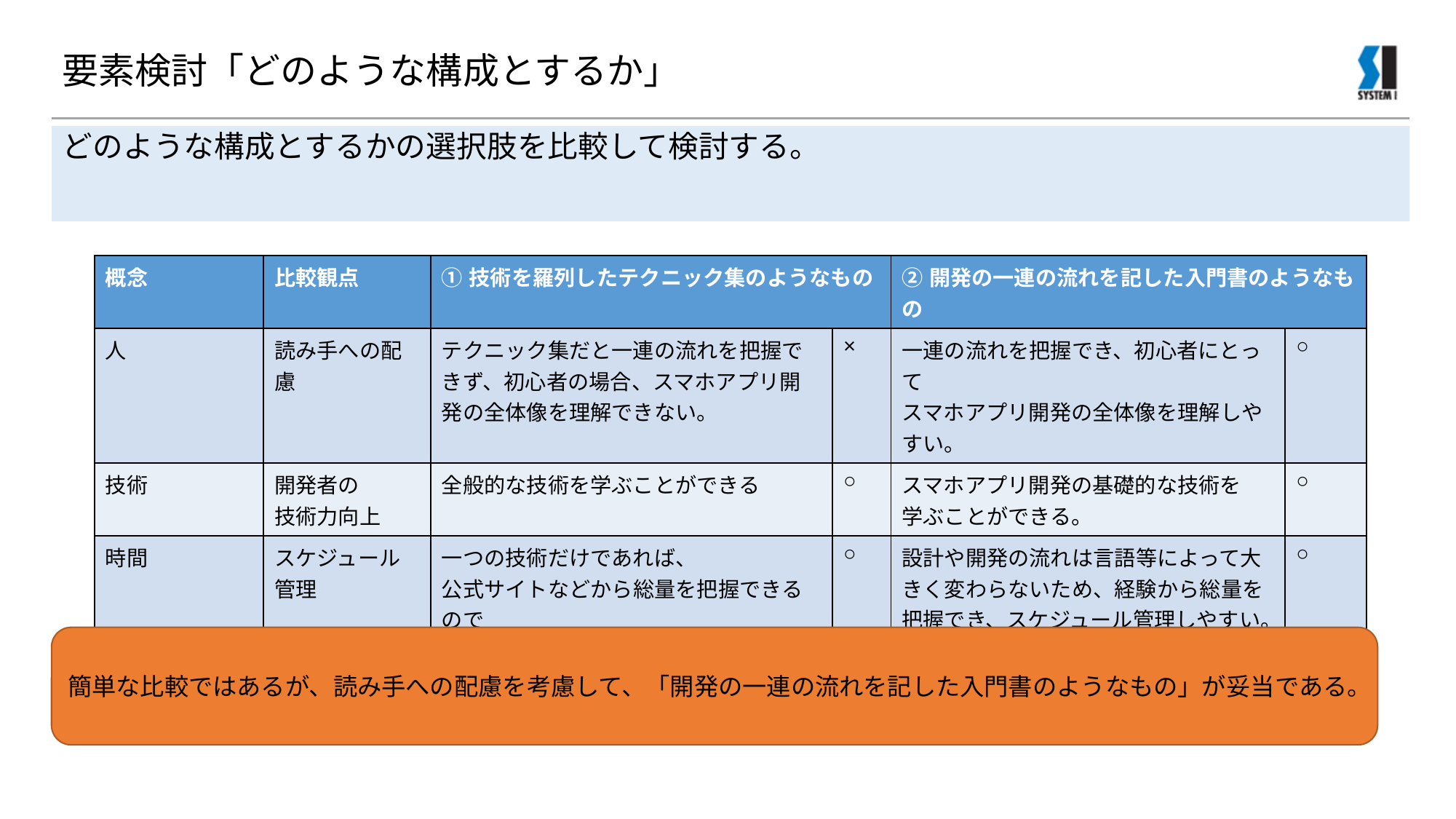

# 要素検討「どのような構成とするか」
どのような構成とするかの選択肢を比較して検討する。
| 概念 | 比較観点 | ①技術を羅列したテクニック集のようなもの |  | ②開発の一連の流れを記した入門書のようなもの |  |
| --- | --- | --- | --- | --- | --- |
| 人 | 読み手への配慮 | テクニック集だと一連の流れを把握できず、初心者の場合、スマホアプリ開発の全体像を理解できない。 | × | 一連の流れを把握でき、初心者にとって スマホアプリ開発の全体像を理解しやすい。 | ○ |
| 技術 | 開発者の 技術力向上 | 全般的な技術を学ぶことができる | ○ | スマホアプリ開発の基礎的な技術を 学ぶことができる。 | ○ |
| 時間 | スケジュール管理 | 一つの技術だけであれば、 公式サイトなどから総量を把握できるので スケジュール管理しやすい。 | ○ | 設計や開発の流れは言語等によって大きく変わらないため、経験から総量を把握でき、スケジュール管理しやすい。 | ○ |
簡単な比較ではあるが、読み手への配慮を考慮して、「開発の一連の流れを記した入門書のようなもの」が妥当である。